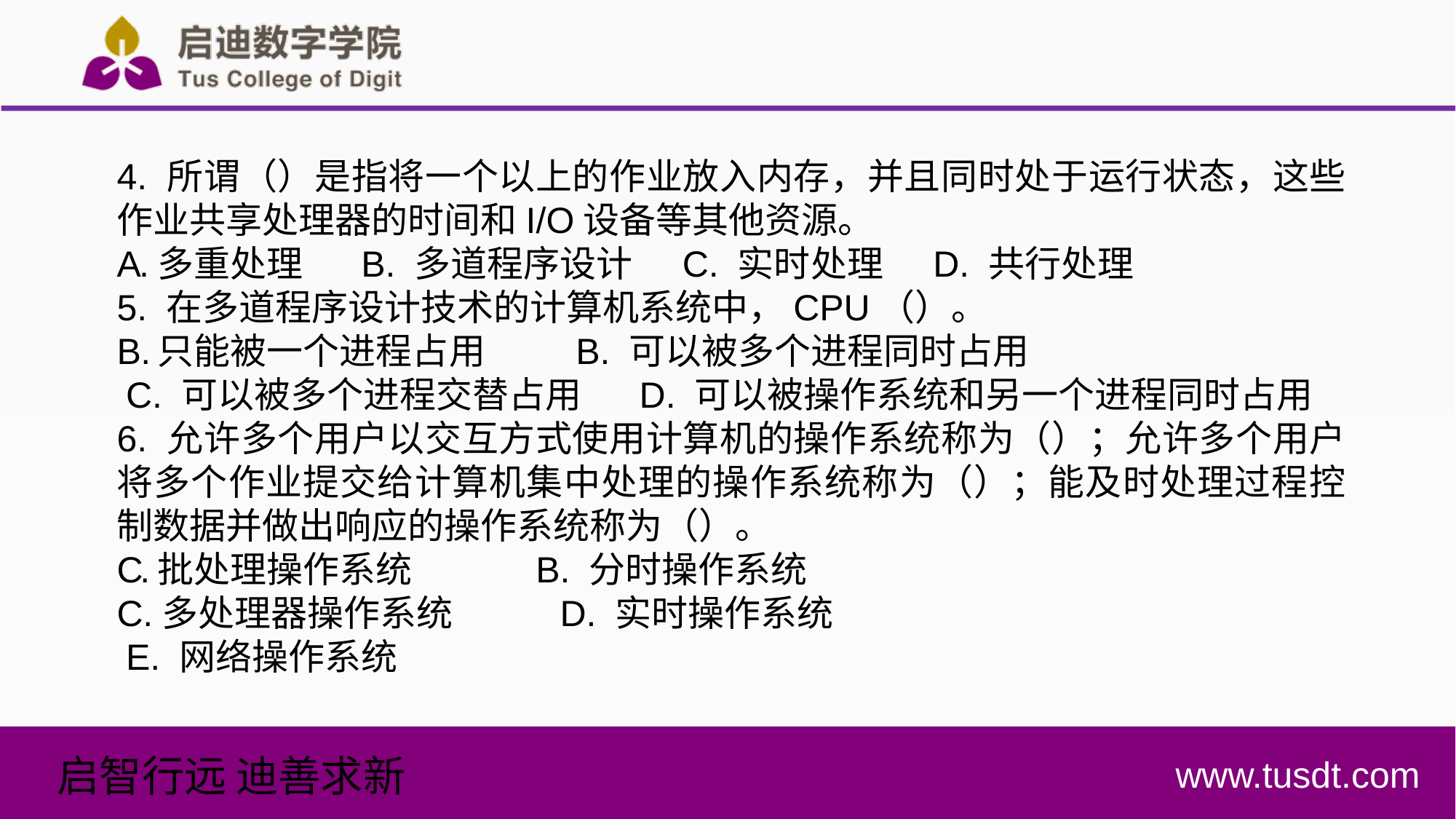

4. 所谓（）是指将一个以上的作业放入内存，并且同时处于运行状态，这些作业共享处理器的时间和I/O设备等其他资源。
多重处理      B. 多道程序设计     C. 实时处理     D. 共行处理
5. 在多道程序设计技术的计算机系统中，CPU（）。
只能被一个进程占用          B. 可以被多个进程同时占用
C. 可以被多个进程交替占用      D. 可以被操作系统和另一个进程同时占用
6. 允许多个用户以交互方式使用计算机的操作系统称为（）；允许多个用户将多个作业提交给计算机集中处理的操作系统称为（）；能及时处理过程控制数据并做出响应的操作系统称为（）。
批处理操作系统              B. 分时操作系统
C.多处理器操作系统            D. 实时操作系统
E. 网络操作系统